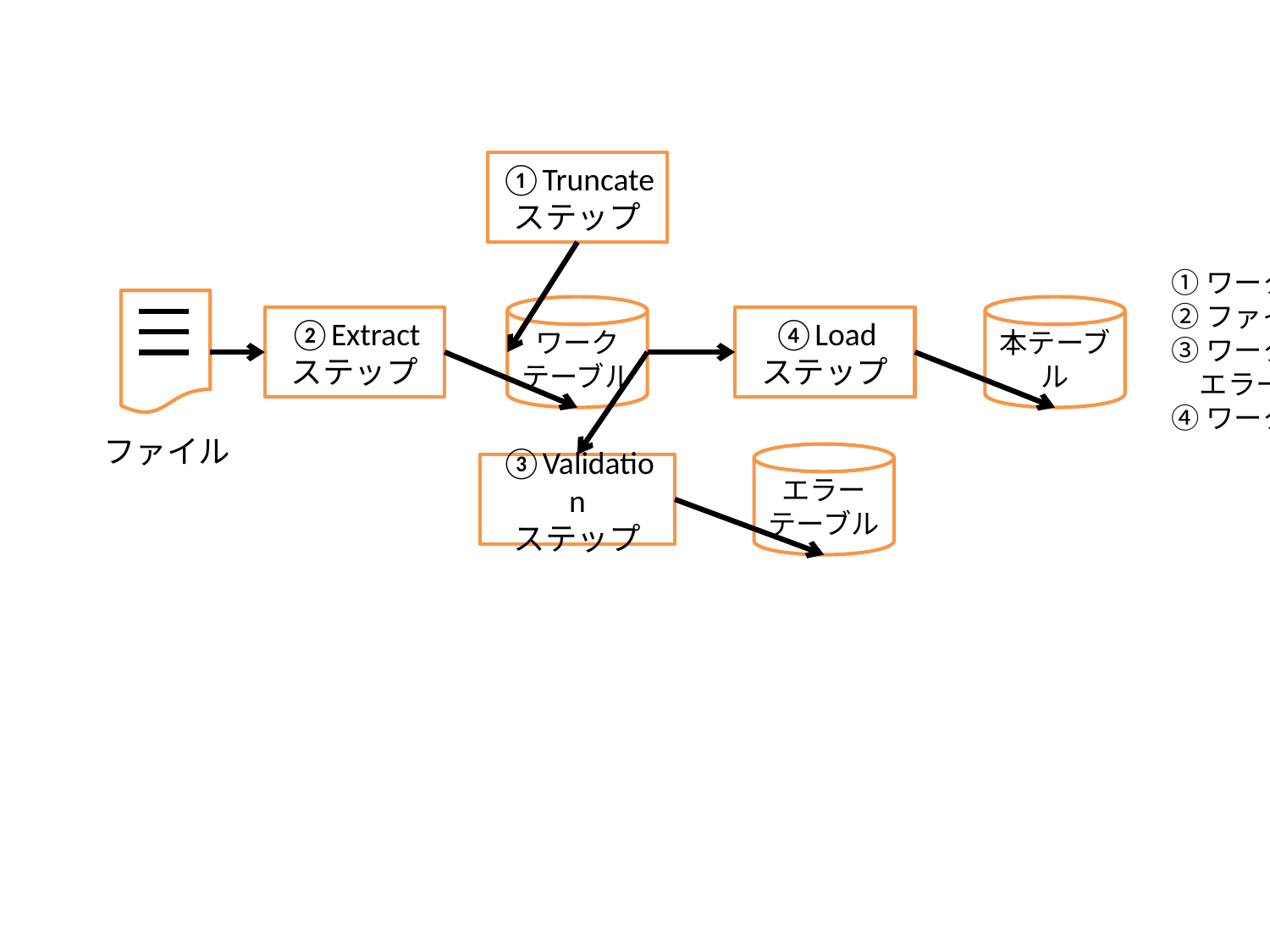

①Truncate
ステップ
①ワークテーブルのデータを削除
②ファイルのデータをワークテーブルに取り込む
③ワークテーブルのデータをバリデーションして
　エラーになったレコードをエラーテーブルに移動
④ワークテーブルのデータを本テーブルに取り込む

ワークテーブル
本テーブル
②Extract
ステップ
④Load
ステップ
ファイル
エラーテーブル
③Validation
ステップ